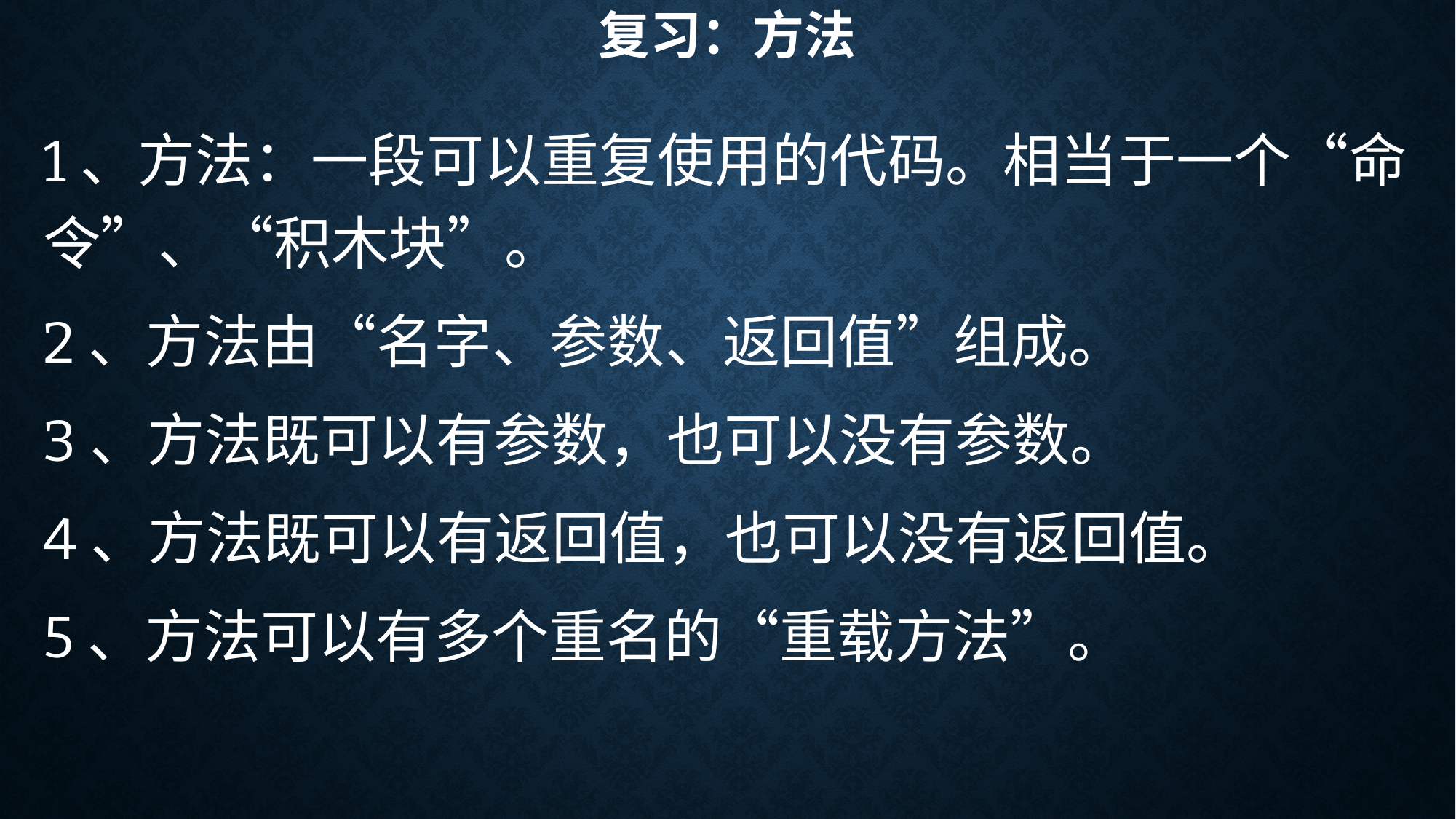

# 复习：方法
1、方法：一段可以重复使用的代码。相当于一个“命令”、“积木块”。
2、方法由“名字、参数、返回值”组成。
3、方法既可以有参数，也可以没有参数。
4、方法既可以有返回值，也可以没有返回值。
5、方法可以有多个重名的“重载方法”。